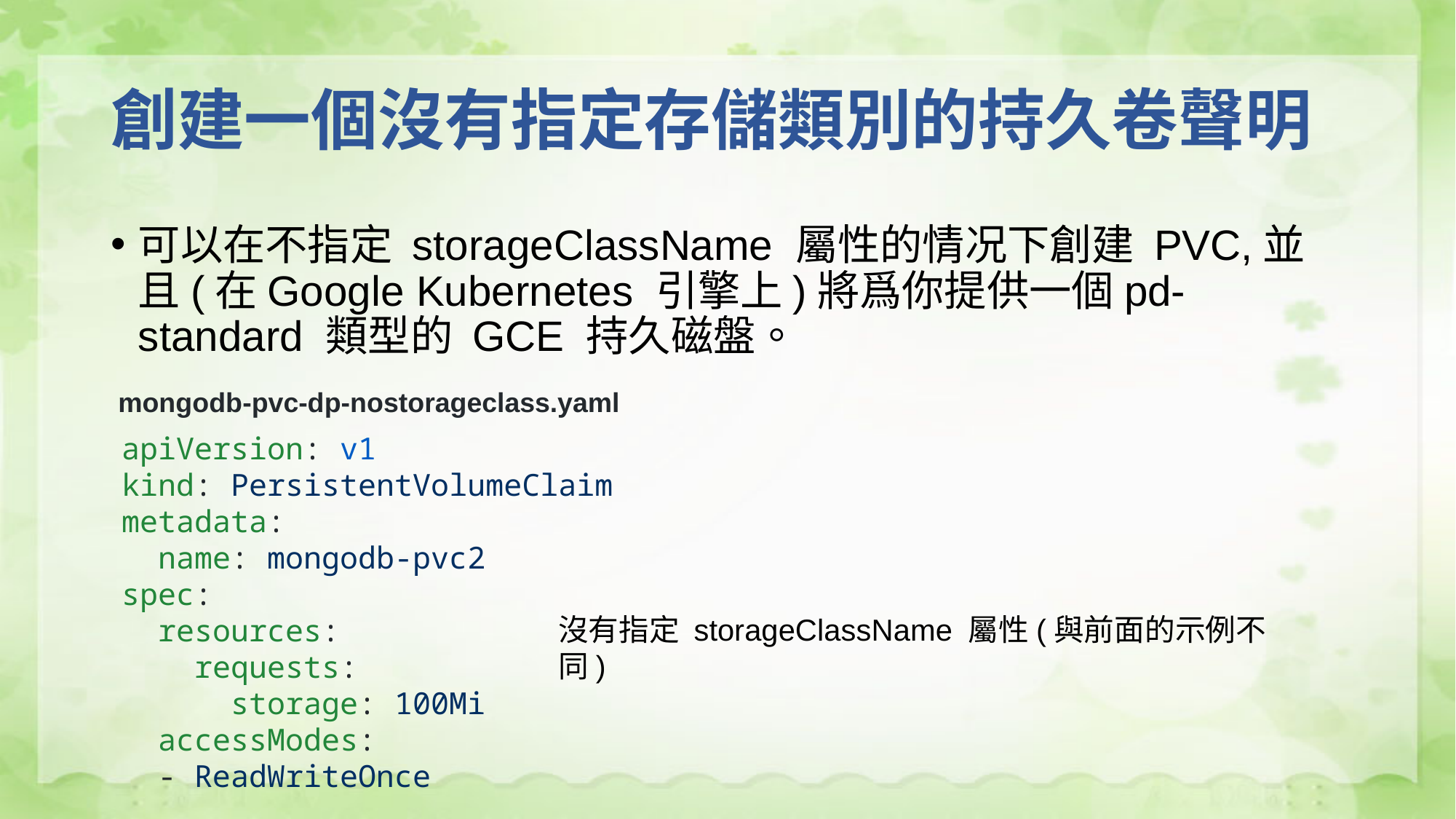

# 創建一個沒有指定存儲類別的持久卷聲明
可以在不指定 storageClassName 屬性的情况下創建 PVC,並且(在Google Kubernetes 引擎上)將爲你提供一個pd-standard 類型的 GCE 持久磁盤。
mongodb-pvc-dp-nostorageclass.yaml
apiVersion: v1
kind: PersistentVolumeClaim
metadata:
  name: mongodb-pvc2
spec:
  resources:
    requests:
      storage: 100Mi
  accessModes:
  - ReadWriteOnce
沒有指定 storageClassName 屬性(與前面的示例不同)